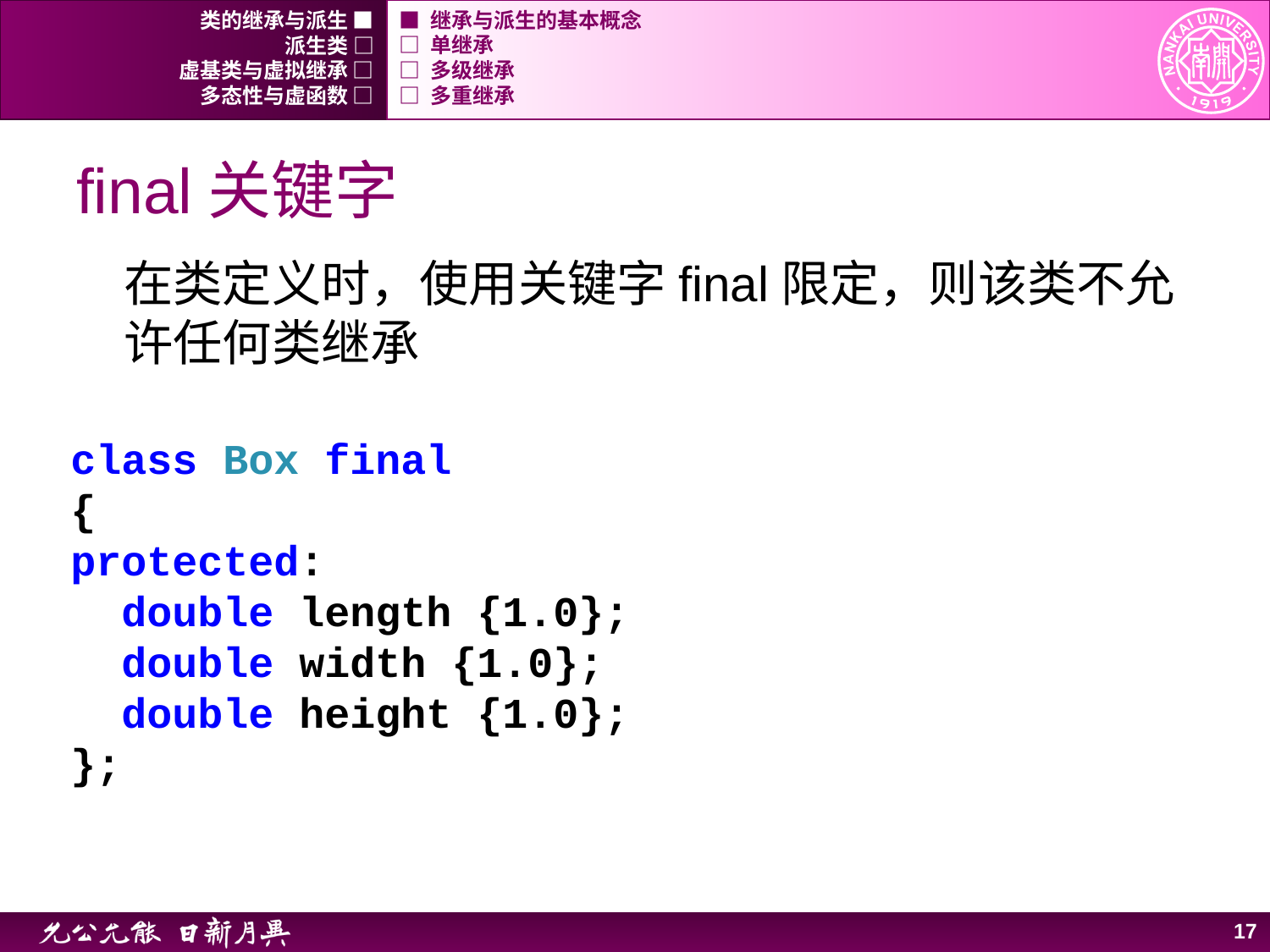

类的继承与派生 ■
■ 继承与派生的基本概念
派生类 □
□ 单继承
虚基类与虚拟继承 □
□ 多级继承
多态性与虚函数 □
□ 多重继承
# final关键字
在类定义时，使用关键字final限定，则该类不允许任何类继承
class Box final
{
protected:
  double length {1.0};
  double width {1.0};
  double height {1.0};
};
17